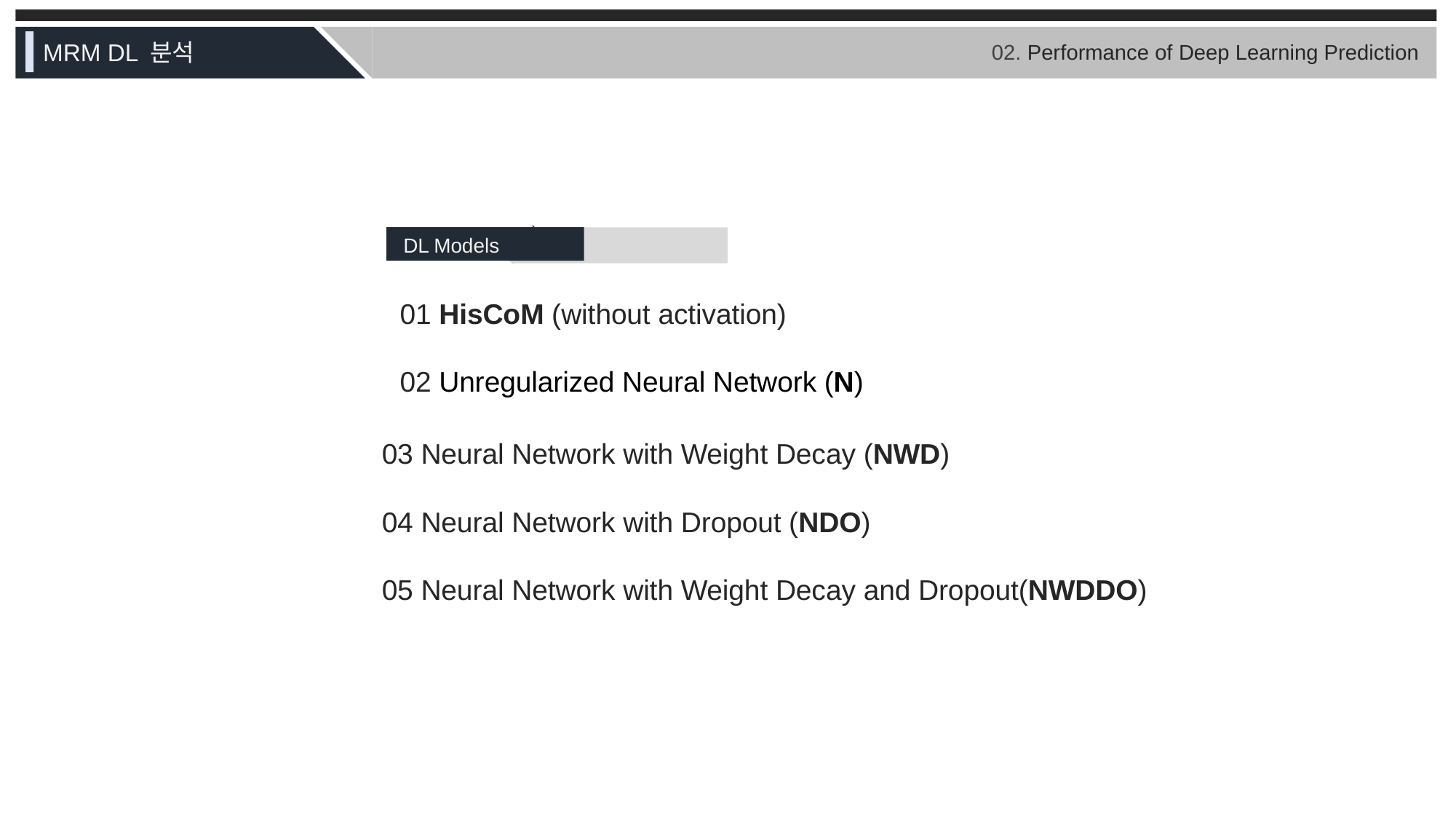

MRM DL 분석
02. Performance of Deep Learning Prediction

DL Models

01 HisCoM (without activation)

02 Unregularized Neural Network (N)
03 Neural Network with Weight Decay (NWD)

04 Neural Network with Dropout (NDO)

05 Neural Network with Weight Decay and Dropout(NWDDO)